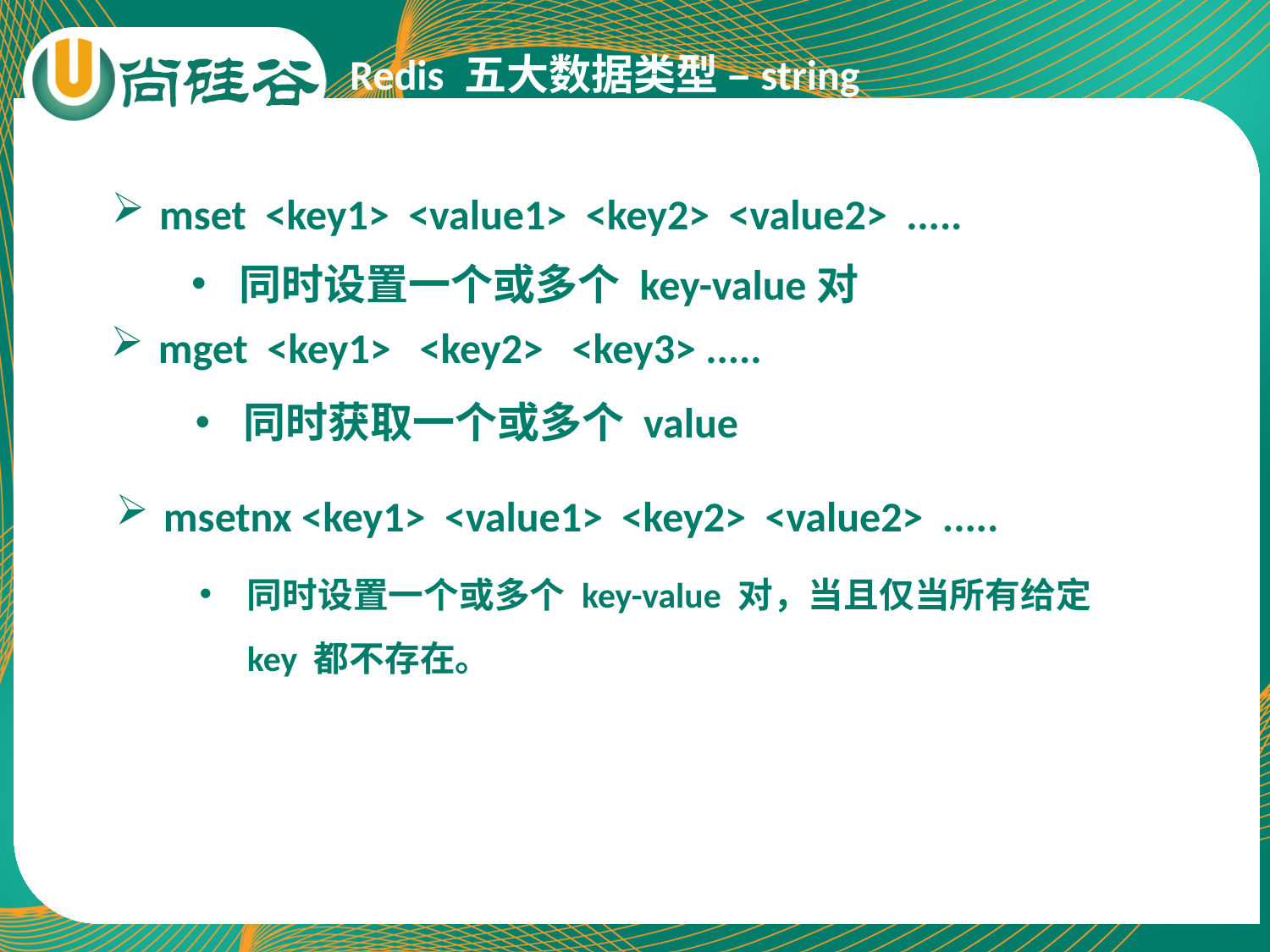

Redis 五大数据类型 –string
mset  <key1>  <value1>  <key2>  <value2>  .....
同时设置一个或多个 key-value对
mget  <key1>   <key2>   <key3> .....
同时获取一个或多个 value
msetnx <key1>  <value1>  <key2>  <value2>  .....
同时设置一个或多个 key-value 对，当且仅当所有给定 key 都不存在。